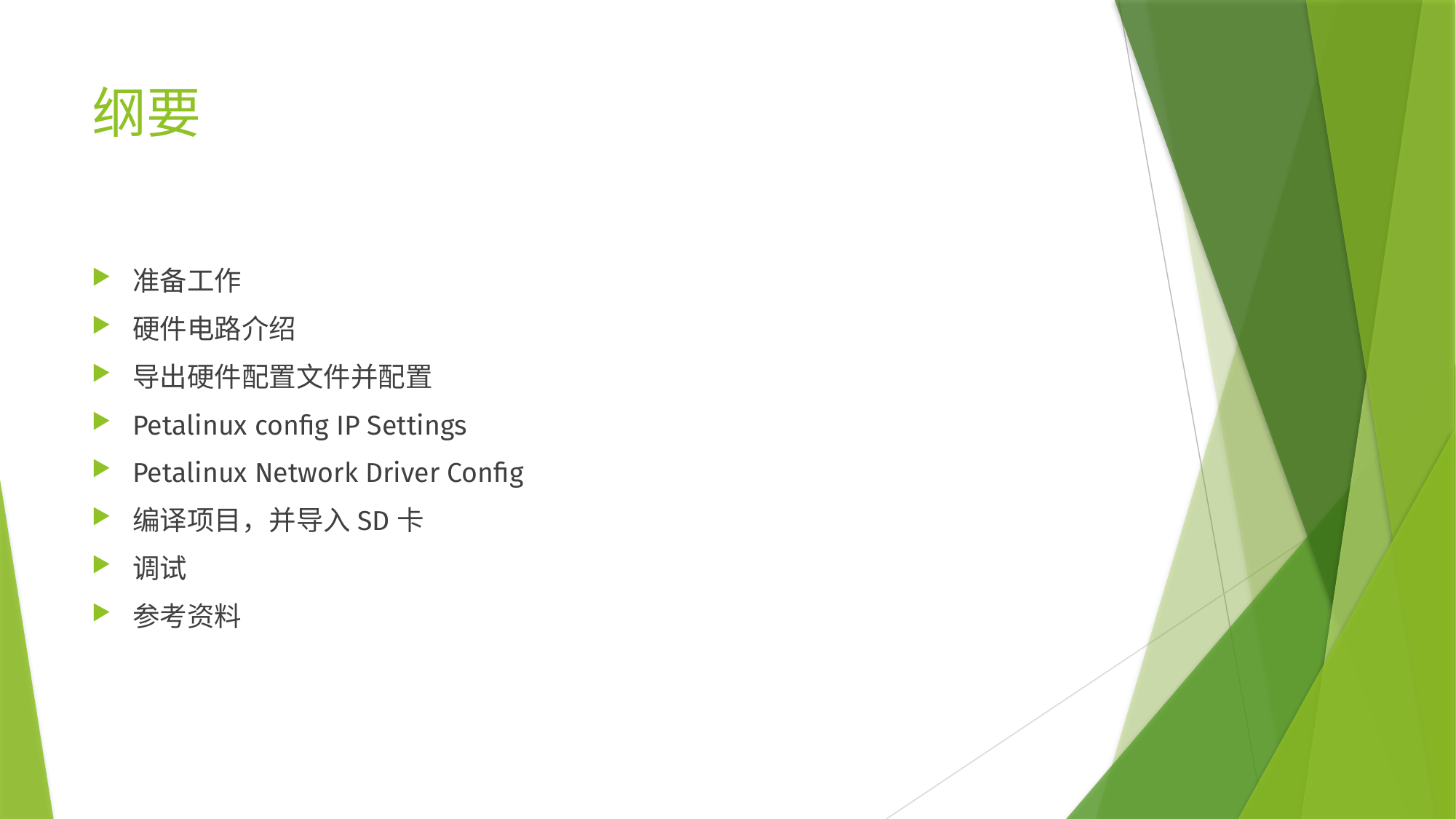

# 纲要
准备工作
硬件电路介绍
导出硬件配置文件并配置
Petalinux config IP Settings
Petalinux Network Driver Config
编译项目，并导入SD卡
调试
参考资料